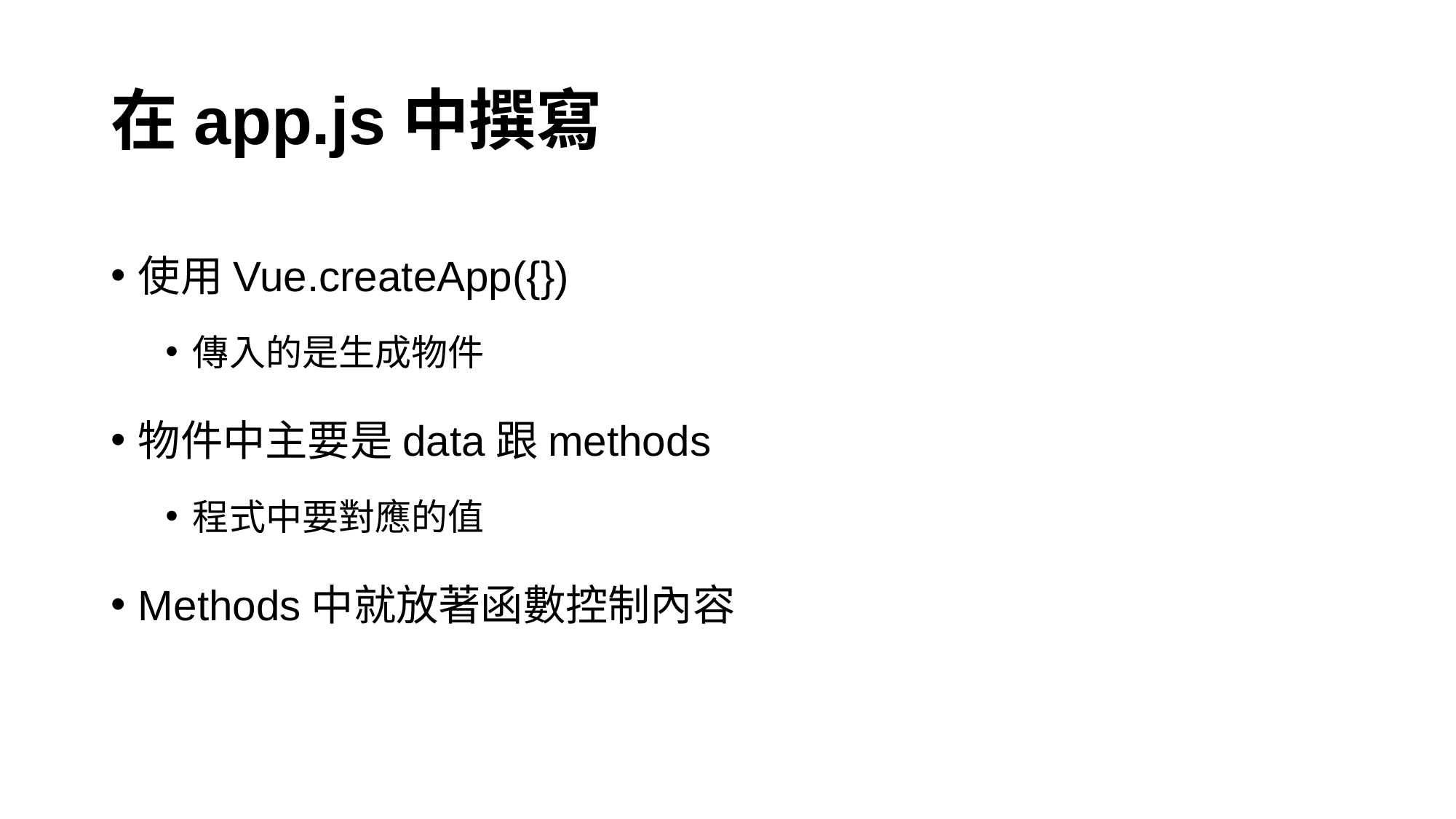

# 在app.js中撰寫
使用Vue.createApp({})
傳入的是生成物件
物件中主要是data跟methods
程式中要對應的值
Methods中就放著函數控制內容